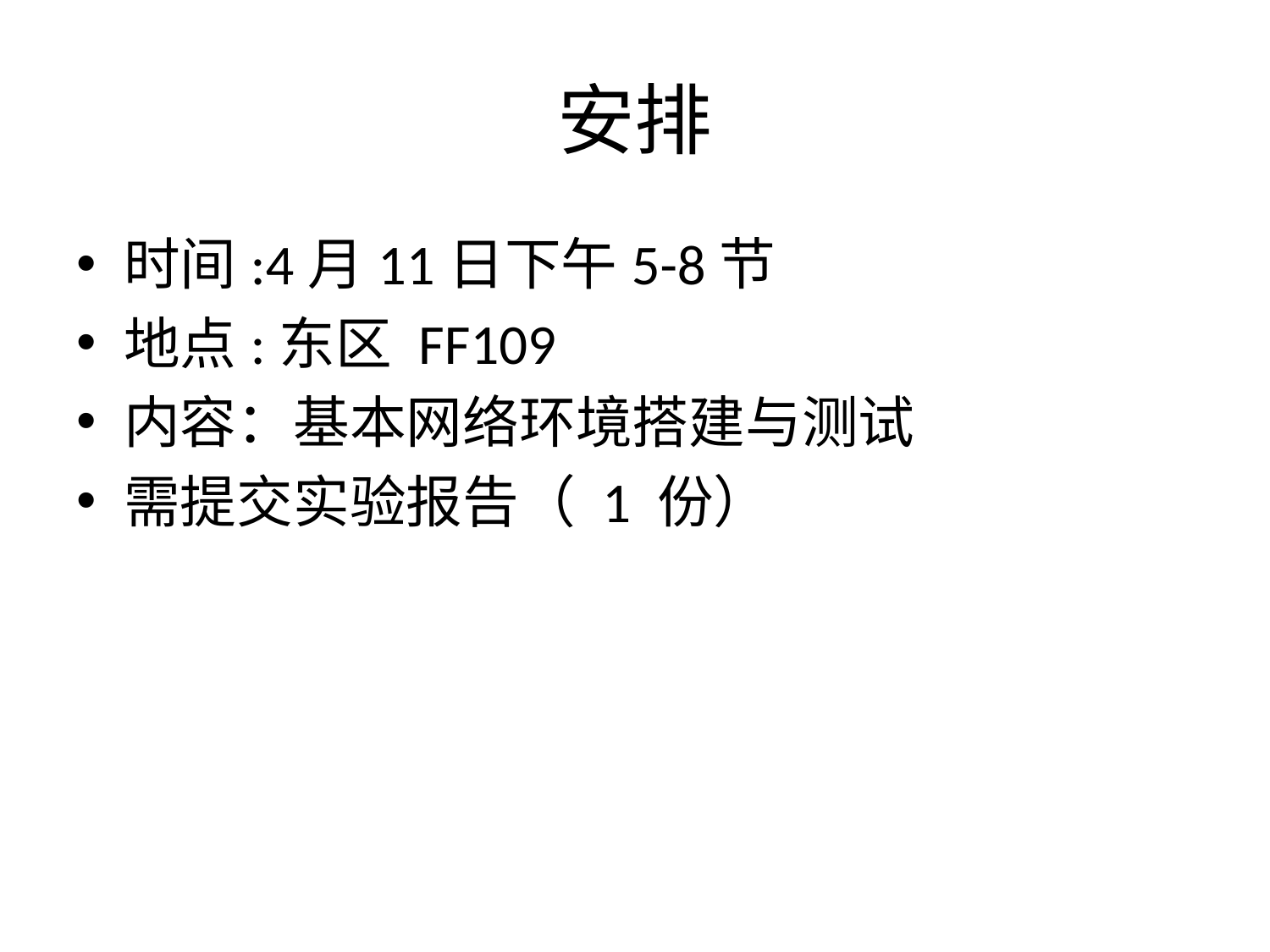

# 安排
时间:4月11日下午5-8节
地点:东区 FF109
内容：基本网络环境搭建与测试
需提交实验报告（ 1 份）